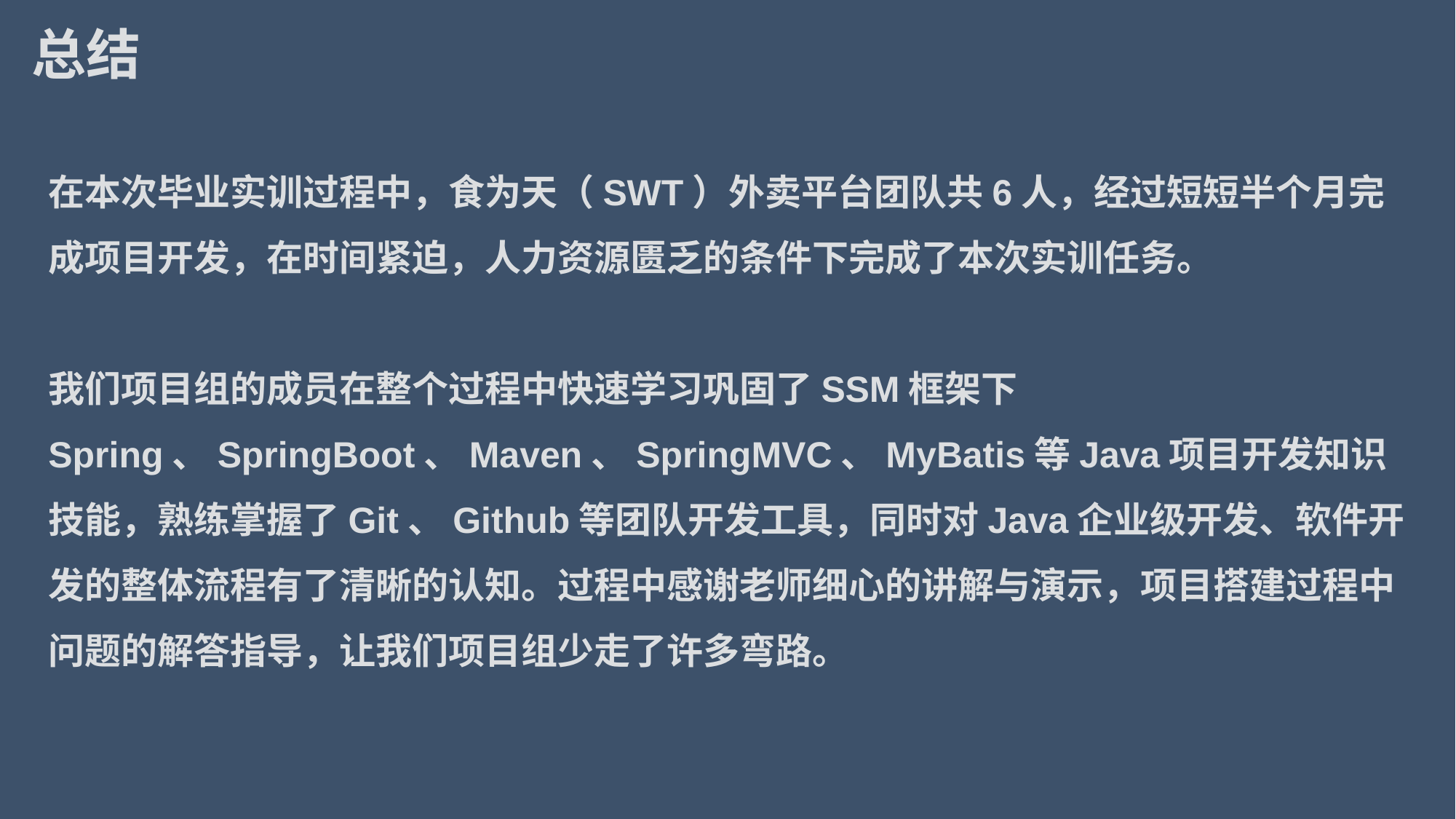

总结
在本次毕业实训过程中，食为天（SWT）外卖平台团队共6人，经过短短半个月完成项目开发，在时间紧迫，人力资源匮乏的条件下完成了本次实训任务。

我们项目组的成员在整个过程中快速学习巩固了SSM框架下Spring、SpringBoot、Maven、SpringMVC、MyBatis等Java项目开发知识技能，熟练掌握了Git、Github等团队开发工具，同时对Java企业级开发、软件开发的整体流程有了清晰的认知。过程中感谢老师细心的讲解与演示，项目搭建过程中问题的解答指导，让我们项目组少走了许多弯路。